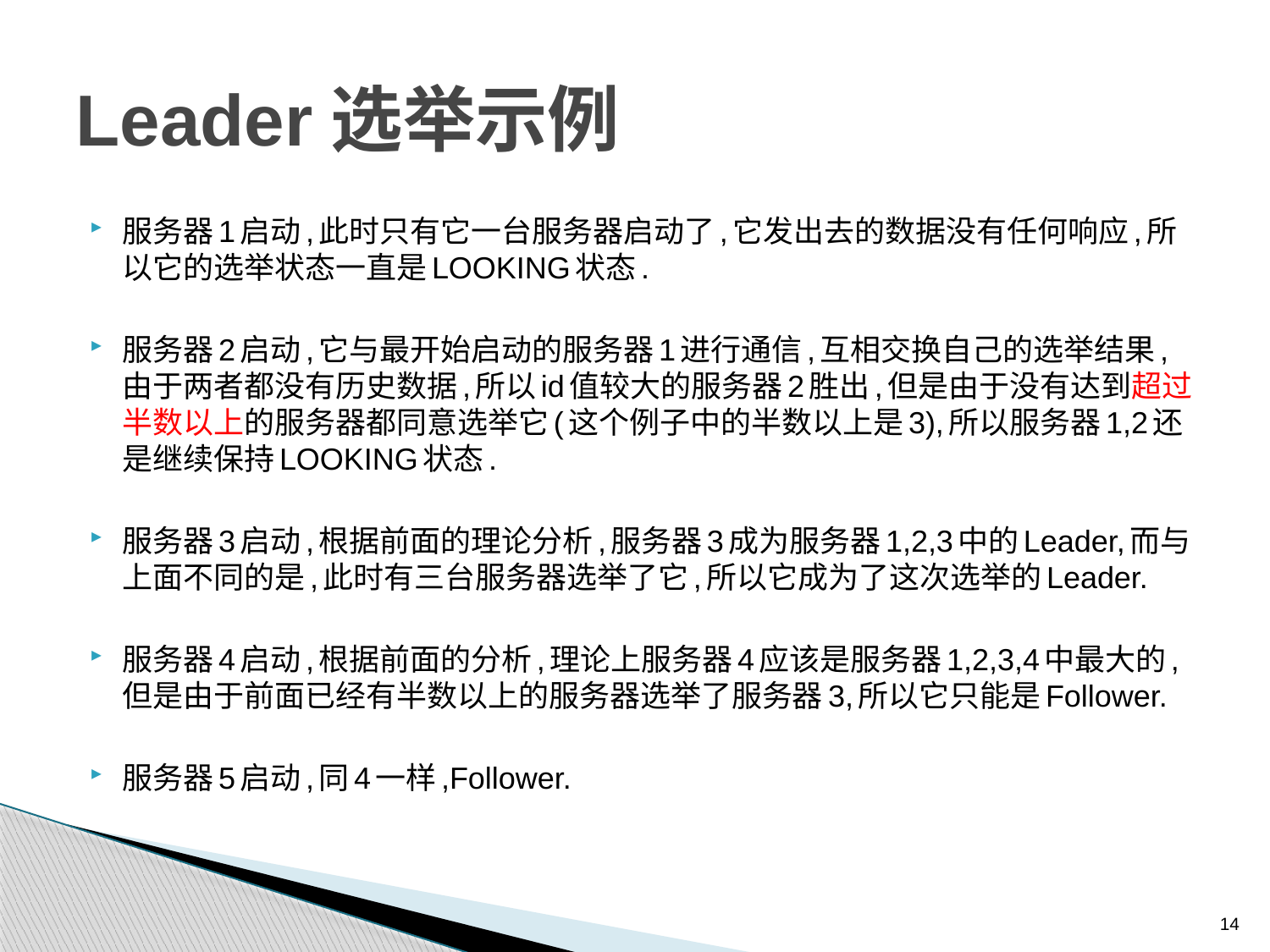

# Leader选举示例
服务器1启动,此时只有它一台服务器启动了,它发出去的数据没有任何响应,所以它的选举状态一直是LOOKING状态.

服务器2启动,它与最开始启动的服务器1进行通信,互相交换自己的选举结果,由于两者都没有历史数据,所以id值较大的服务器2胜出,但是由于没有达到超过半数以上的服务器都同意选举它(这个例子中的半数以上是3),所以服务器1,2还是继续保持LOOKING状态.

服务器3启动,根据前面的理论分析,服务器3成为服务器1,2,3中的Leader,而与上面不同的是,此时有三台服务器选举了它,所以它成为了这次选举的Leader.

服务器4启动,根据前面的分析,理论上服务器4应该是服务器1,2,3,4中最大的,但是由于前面已经有半数以上的服务器选举了服务器3,所以它只能是Follower.

服务器5启动,同4一样,Follower.

14